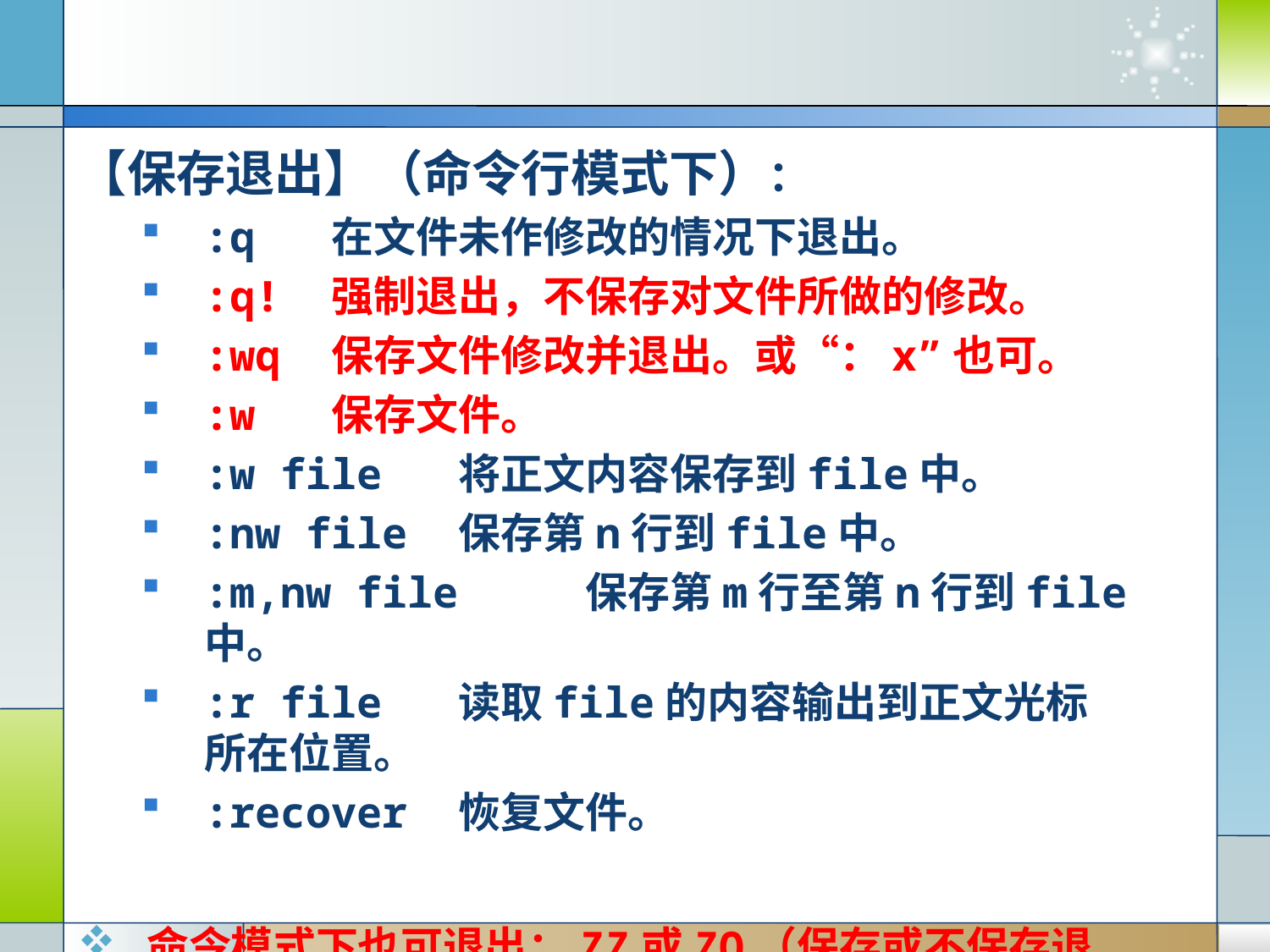

【保存退出】（命令行模式下）：
:q	在文件未作修改的情况下退出。
:q!	强制退出，不保存对文件所做的修改。
:wq	保存文件修改并退出。或“：x”也可。
:w	保存文件。
:w file	将正文内容保存到file中。
:nw file	保存第n行到file中。
:m,nw file	保存第m行至第n行到file中。
:r file	读取file的内容输出到正文光标所在位置。
:recover	恢复文件。

命令模式下也可退出：ZZ或ZQ（保存或不保存退出）
# 10